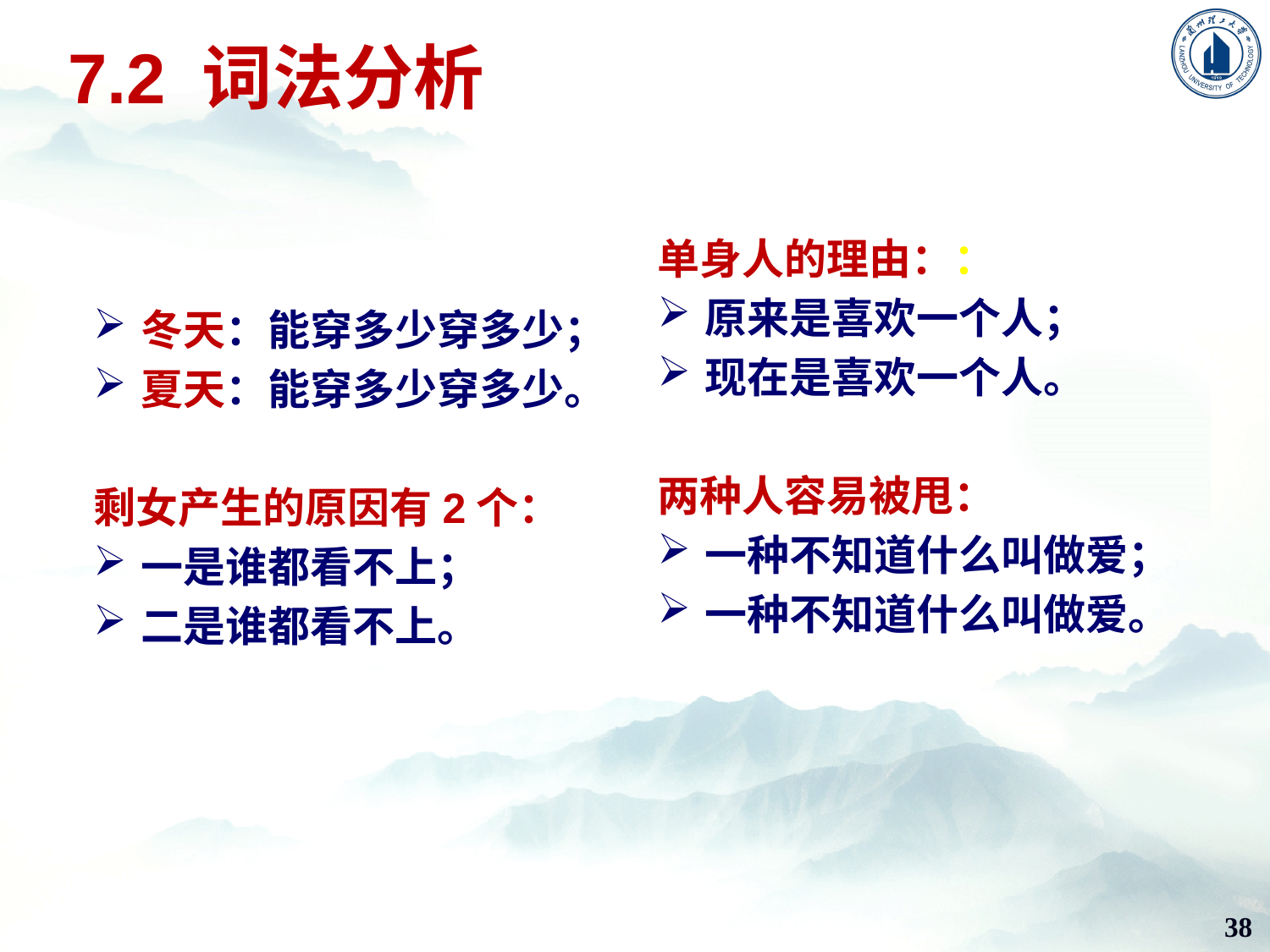

7.2 词法分析
单身人的理由：：
原来是喜欢一个人；
现在是喜欢一个人。

两种人容易被甩：
一种不知道什么叫做爱；
一种不知道什么叫做爱。

冬天：能穿多少穿多少；
夏天：能穿多少穿多少。

剩女产生的原因有2个：
一是谁都看不上；
二是谁都看不上。

38